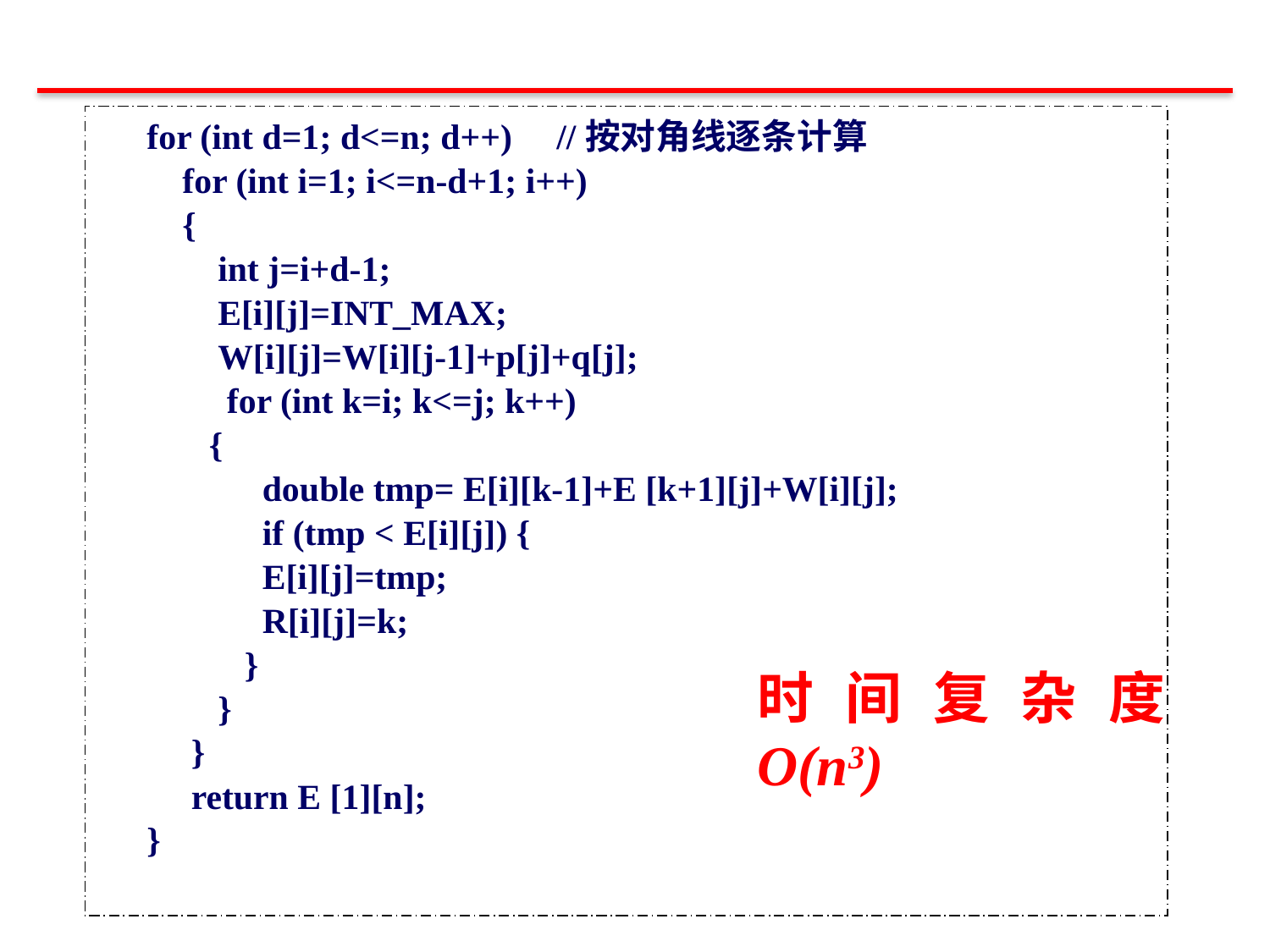

for (int d=1; d<=n; d++)     //按对角线逐条计算
    for (int i=1; i<=n-d+1; i++)
    {
        int j=i+d-1;
        E[i][j]=INT_MAX;
        W[i][j]=W[i][j-1]+p[j]+q[j];
         for (int k=i; k<=j; k++)
       {
             double tmp= E[i][k-1]+E [k+1][j]+W[i][j];
             if (tmp < E[i][j]) {
             E[i][j]=tmp;
             R[i][j]=k;
           }
        }
     }
     return E [1][n];
}
时间复杂度O(n3)